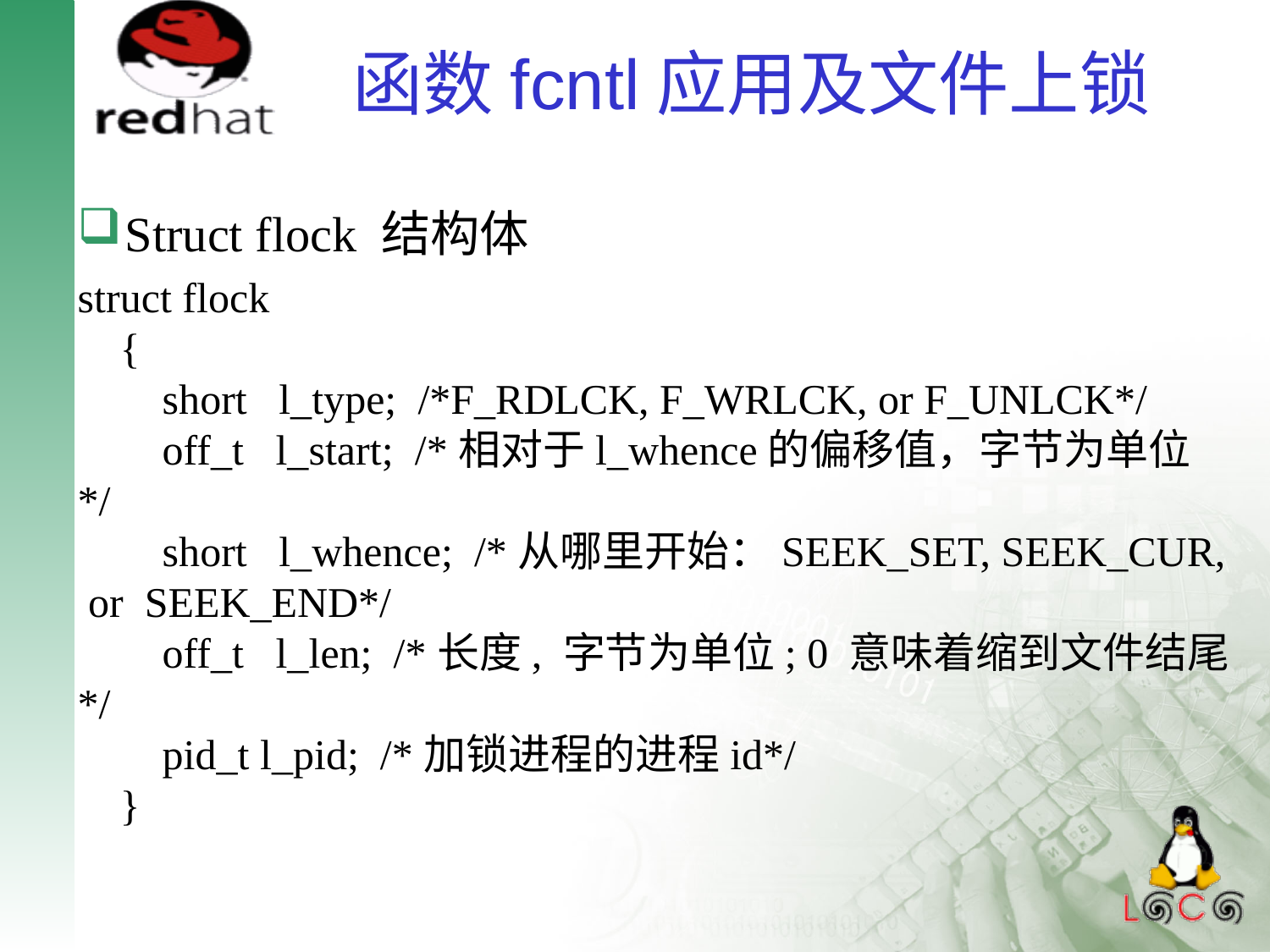

# 函数fcntl应用及文件上锁
Struct flock 结构体
struct flock 
    {
        short   l_type;  /*F_RDLCK, F_WRLCK, or F_UNLCK*/
        off_t   l_start;  /*相对于l_whence的偏移值，字节为单位*/
        short   l_whence;  /*从哪里开始：SEEK_SET, SEEK_CUR,  or  SEEK_END*/
        off_t   l_len;  /*长度, 字节为单位; 0 意味着缩到文件结尾*/
        pid_t l_pid;  /*加锁进程的进程id*/
    }